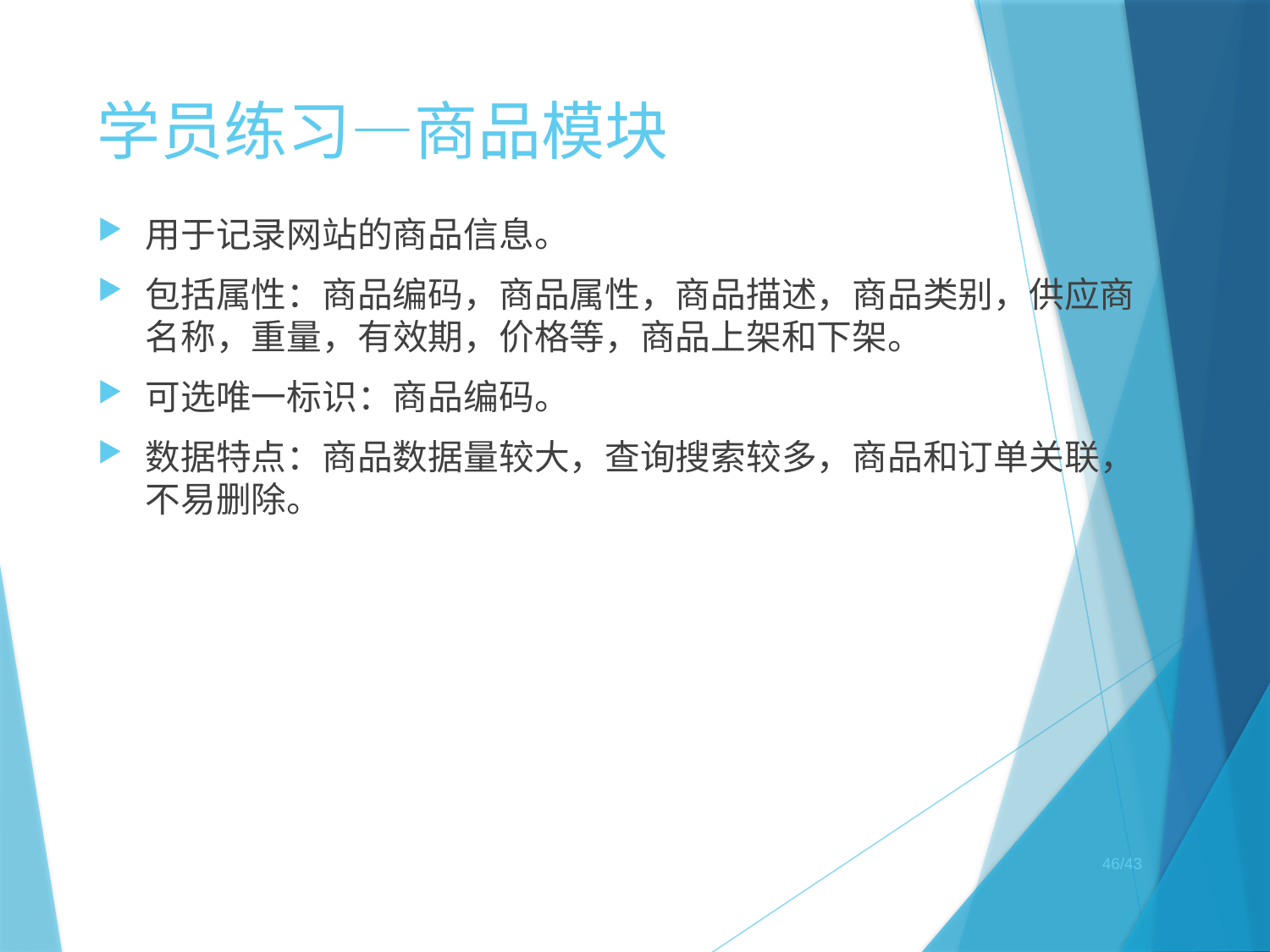

# 学员练习—商品模块
用于记录网站的商品信息。
包括属性：商品编码，商品属性，商品描述，商品类别，供应商名称，重量，有效期，价格等，商品上架和下架。
可选唯一标识：商品编码。
数据特点：商品数据量较大，查询搜索较多，商品和订单关联，不易删除。
46/43